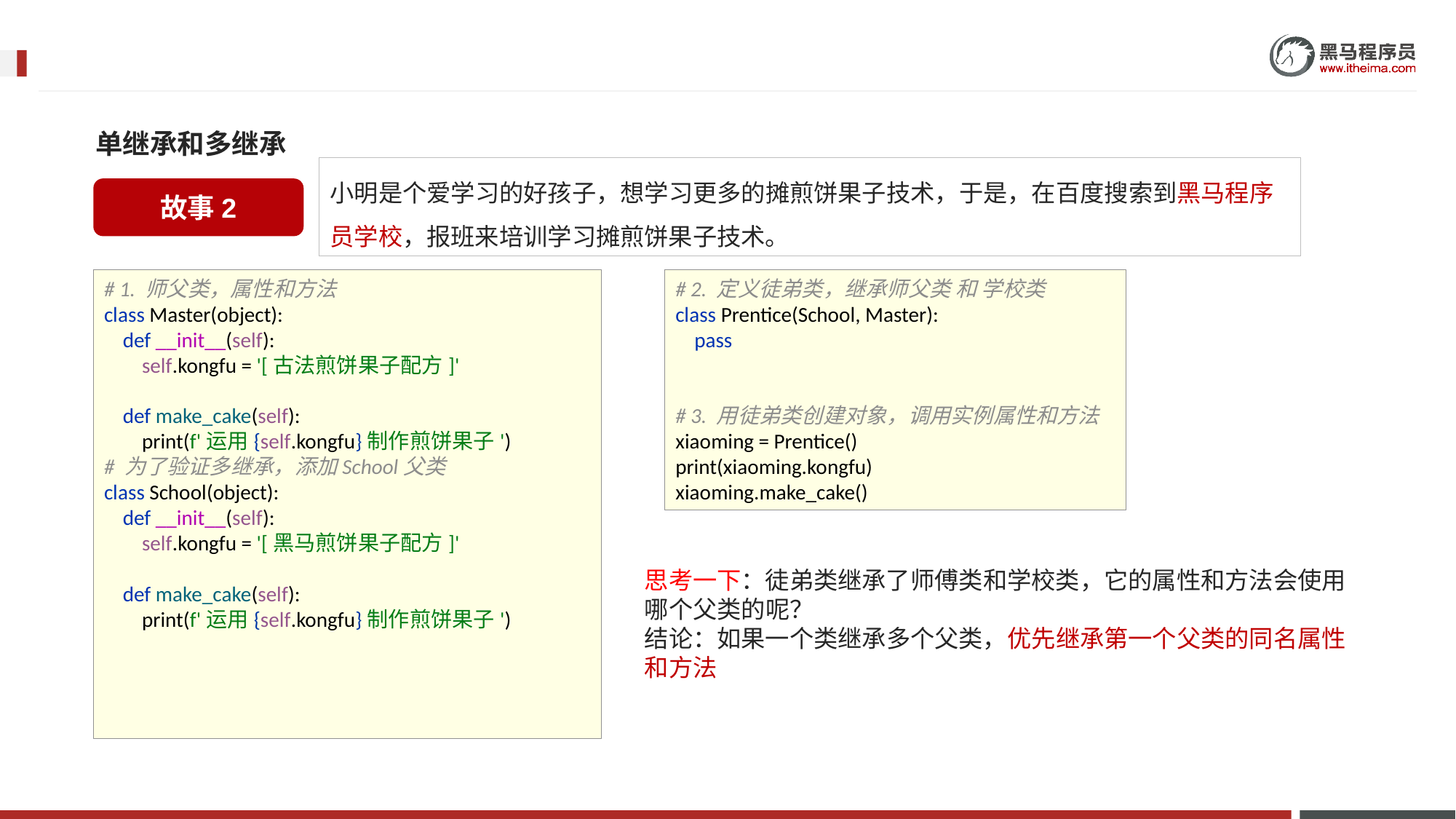

单继承和多继承
小明是个爱学习的好孩子，想学习更多的摊煎饼果子技术，于是，在百度搜索到黑马程序员学校，报班来培训学习摊煎饼果子技术。
故事2
# 1. 师父类，属性和方法 class Master(object): def __init__(self): self.kongfu = '[古法煎饼果子配方]' def make_cake(self): print(f'运用{self.kongfu}制作煎饼果子') # 为了验证多继承，添加School父类 class School(object): def __init__(self): self.kongfu = '[黑马煎饼果子配方]' def make_cake(self): print(f'运用{self.kongfu}制作煎饼果子')
# 2. 定义徒弟类，继承师父类 和 学校类 class Prentice(School, Master): pass # 3. 用徒弟类创建对象，调用实例属性和方法 xiaoming = Prentice() print(xiaoming.kongfu) xiaoming.make_cake()
思考一下：徒弟类继承了师傅类和学校类，它的属性和方法会使用哪个父类的呢？
结论：如果一个类继承多个父类，优先继承第一个父类的同名属性和方法